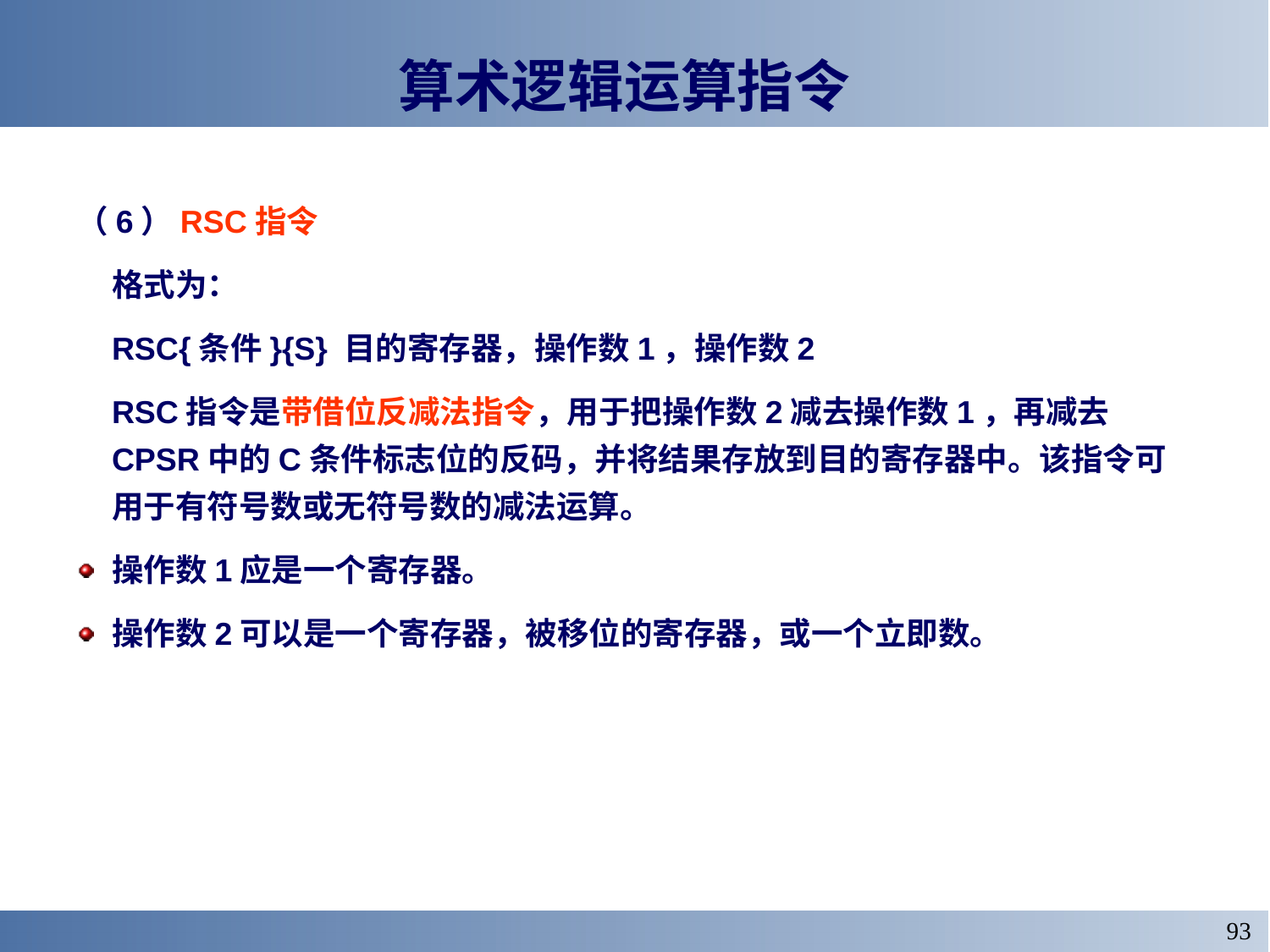

# 算术逻辑运算指令
（6）RSC指令
	格式为：
	RSC{条件}{S} 目的寄存器，操作数1，操作数2
	RSC指令是带借位反减法指令，用于把操作数2减去操作数1，再减去CPSR中的C条件标志位的反码，并将结果存放到目的寄存器中。该指令可用于有符号数或无符号数的减法运算。
操作数1应是一个寄存器。
操作数2可以是一个寄存器，被移位的寄存器，或一个立即数。